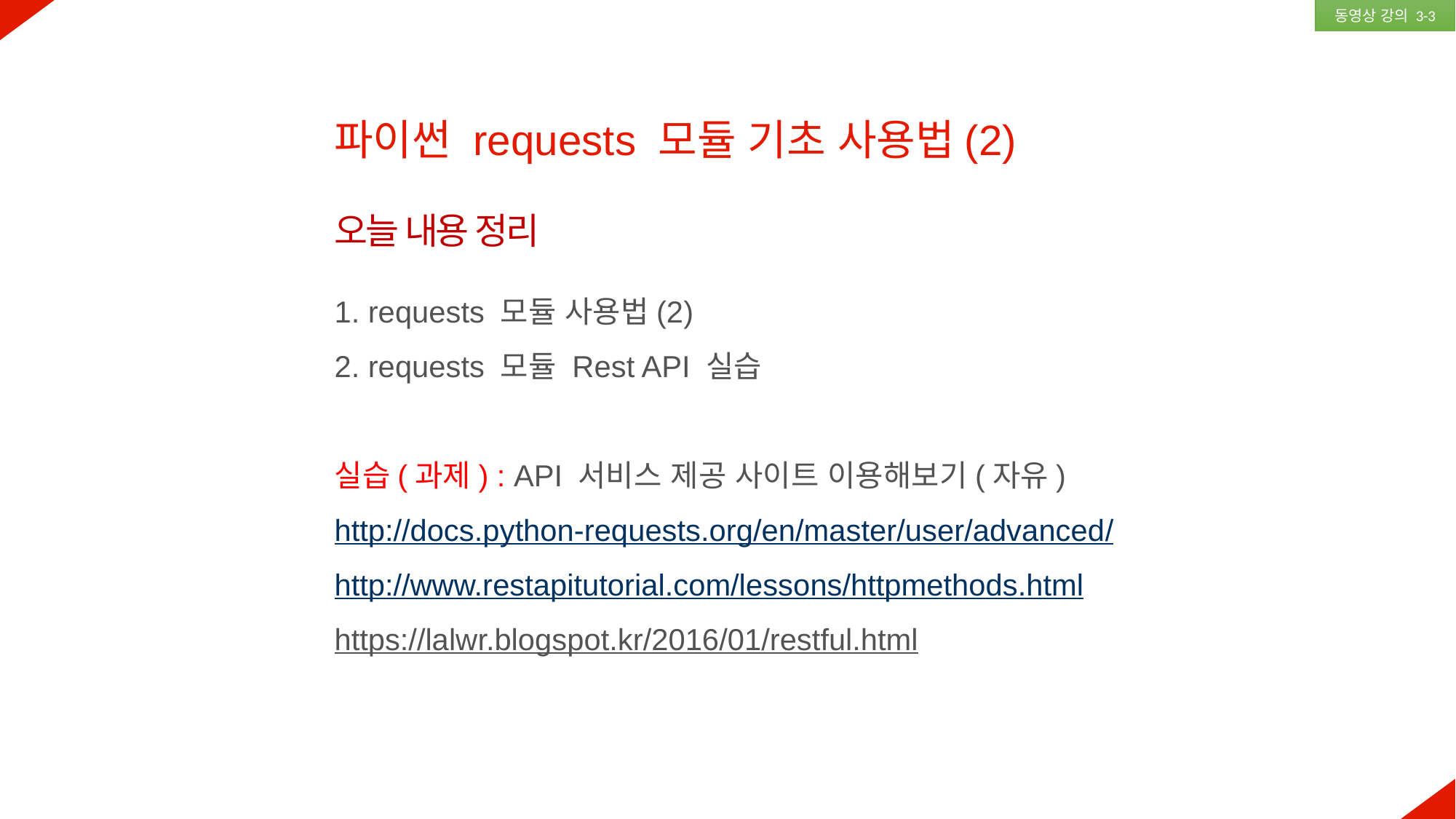

동영상 강의 3-3
파이썬 requests 모듈 기초 사용법(2)

오늘 내용 정리
1. requests 모듈 사용법(2)
2. requests 모듈 Rest API 실습

실습(과제) : API 서비스 제공 사이트 이용해보기(자유)
http://docs.python-requests.org/en/master/user/advanced/
http://www.restapitutorial.com/lessons/httpmethods.html
https://lalwr.blogspot.kr/2016/01/restful.html